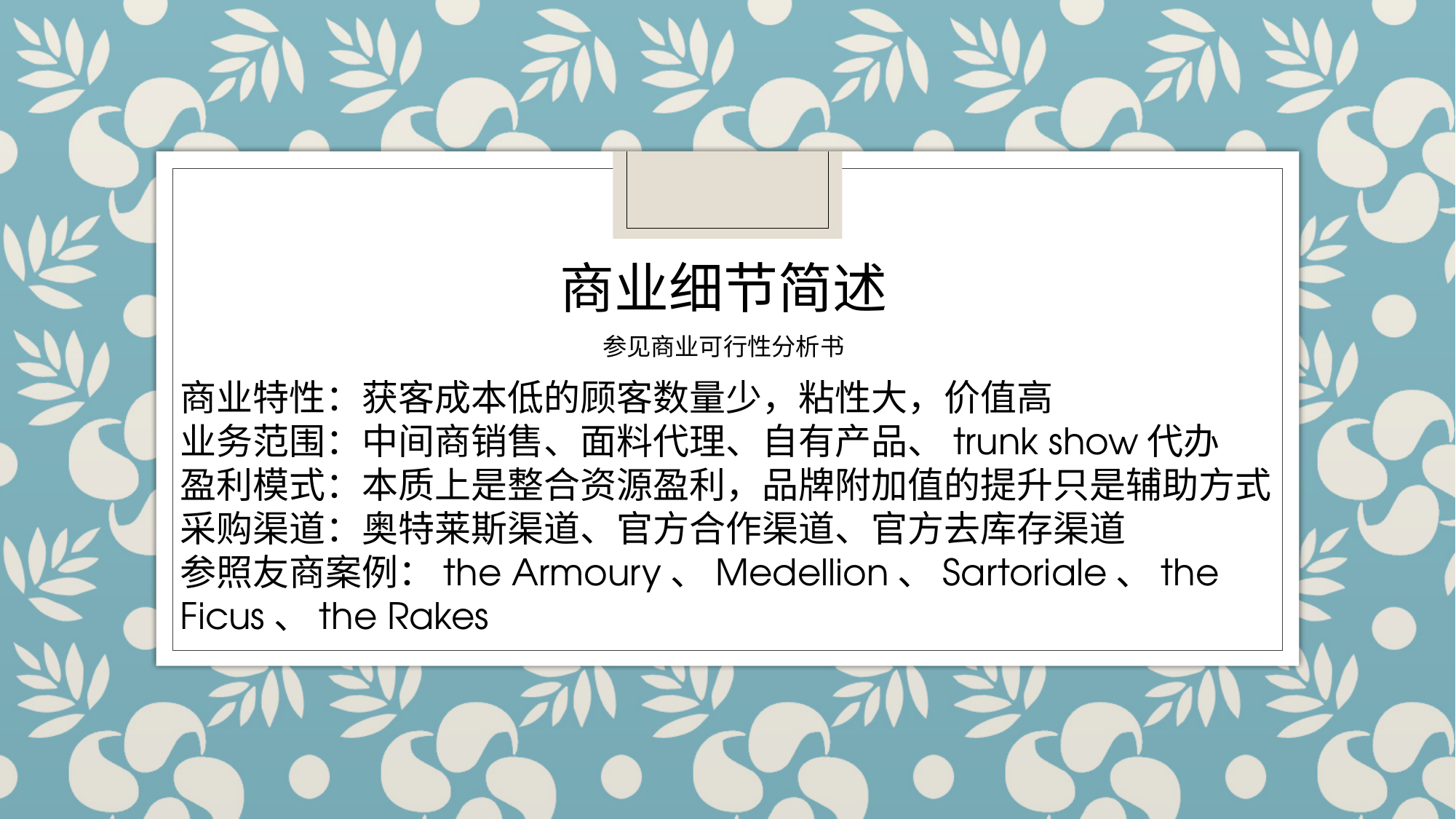

商业细节简述
参见商业可行性分析书
商业特性：获客成本低的顾客数量少，粘性大，价值高
业务范围：中间商销售、面料代理、自有产品、trunk show代办
盈利模式：本质上是整合资源盈利，品牌附加值的提升只是辅助方式
采购渠道：奥特莱斯渠道、官方合作渠道、官方去库存渠道
参照友商案例：the Armoury、Medellion、Sartoriale、the Ficus、the Rakes